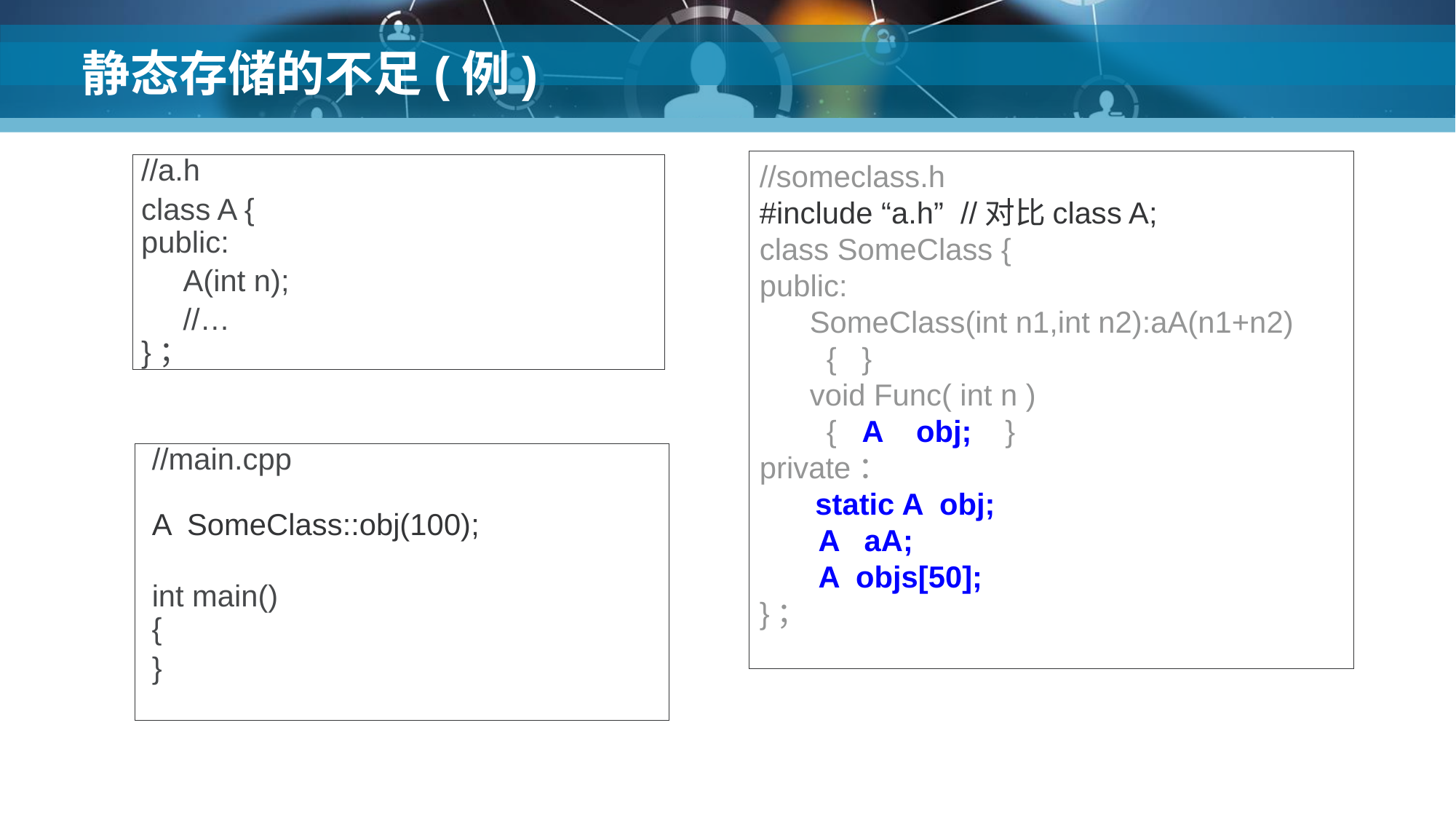

# 静态存储的不足(例)
//someclass.h
#include “a.h”  //对比class A;
class SomeClass {
public:
      SomeClass(int n1,int n2):aA(n1+n2)
        {   }
      void Func( int n )
        {   A    obj;    }
private：
       static A  obj;
       A   aA;
       A  objs[50];
}；
 //a.h
 class A {
 public:
      A(int n);
      //…
 }；
  //main.cpp
  A  SomeClass::obj(100);
  int main()
  {
  }